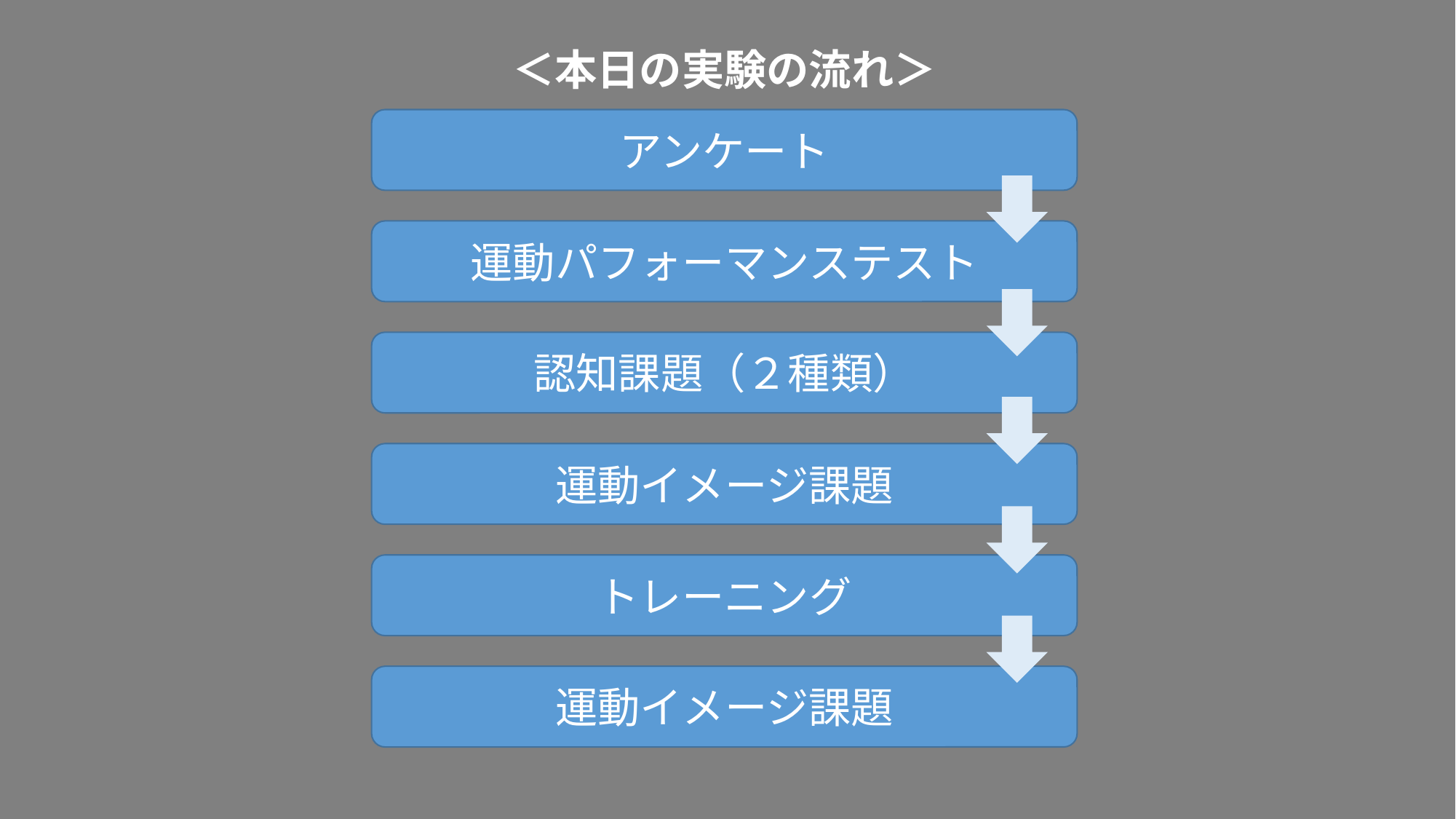

＜本日の実験の流れ＞
アンケート

運動パフォーマンステスト

認知課題（２種類）

運動イメージ課題

トレーニング

運動イメージ課題